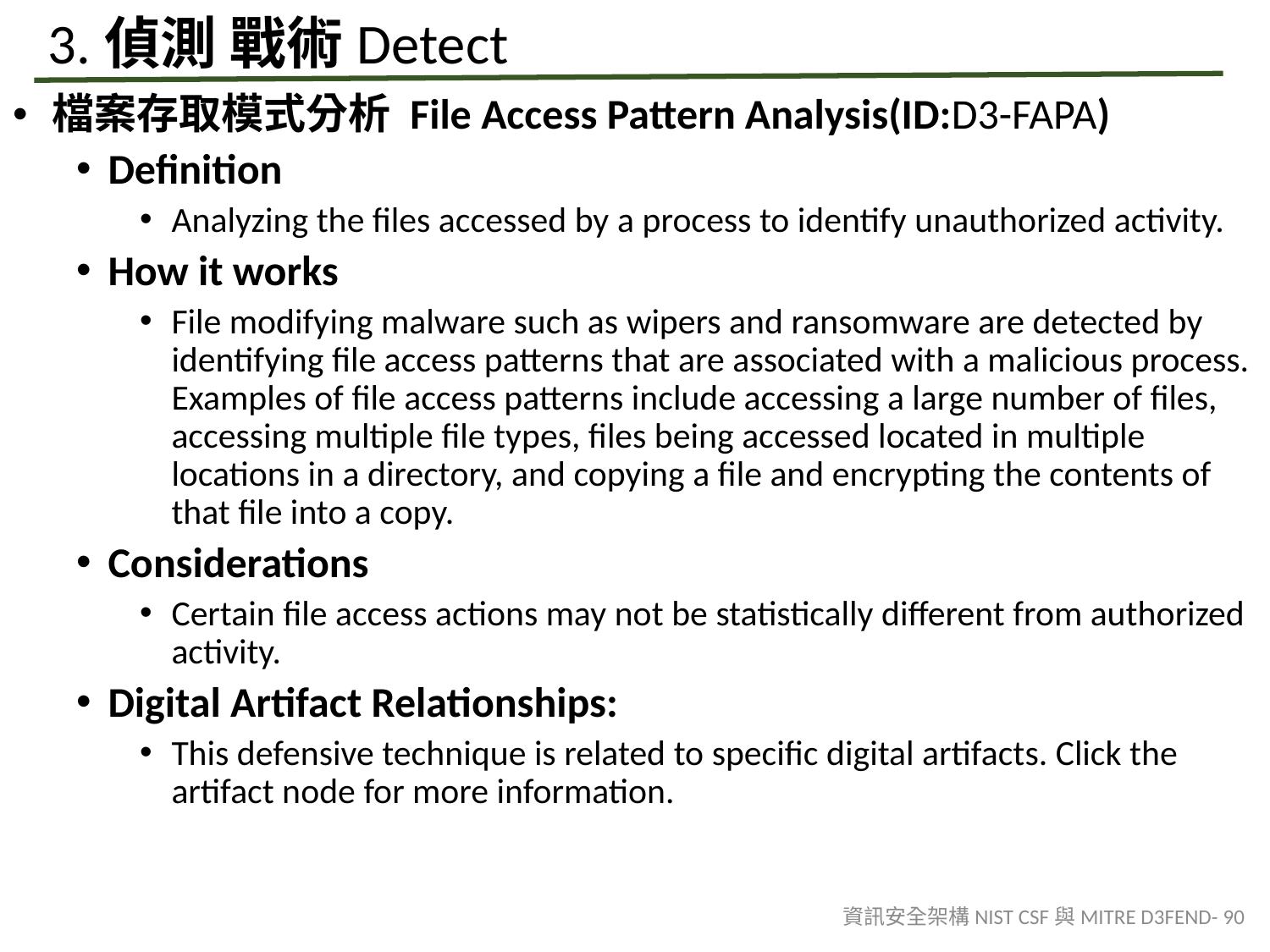

# 3.偵測 戰術Detect
檔案存取模式分析 File Access Pattern Analysis(ID:D3-FAPA)
Definition
Analyzing the files accessed by a process to identify unauthorized activity.
How it works
File modifying malware such as wipers and ransomware are detected by identifying file access patterns that are associated with a malicious process. Examples of file access patterns include accessing a large number of files, accessing multiple file types, files being accessed located in multiple locations in a directory, and copying a file and encrypting the contents of that file into a copy.
Considerations
Certain file access actions may not be statistically different from authorized activity.
Digital Artifact Relationships:
This defensive technique is related to specific digital artifacts. Click the artifact node for more information.
資訊安全架構NIST CSF與MITRE D3FEND- 90